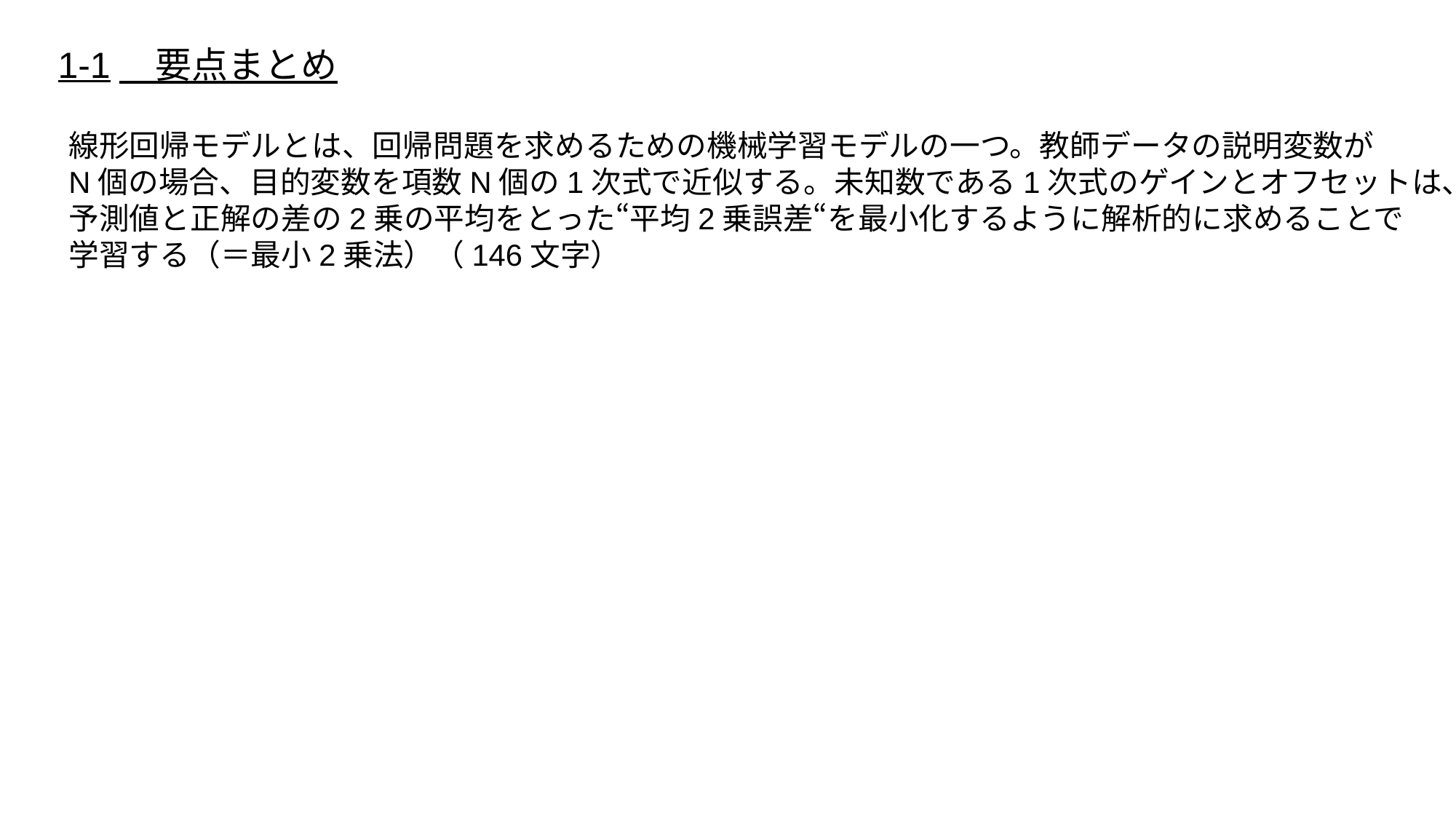

1-1　要点まとめ
線形回帰モデルとは、回帰問題を求めるための機械学習モデルの一つ。教師データの説明変数が
N個の場合、目的変数を項数N個の1次式で近似する。未知数である1次式のゲインとオフセットは、
予測値と正解の差の2乗の平均をとった“平均2乗誤差“を最小化するように解析的に求めることで
学習する（＝最小2乗法）（146文字）